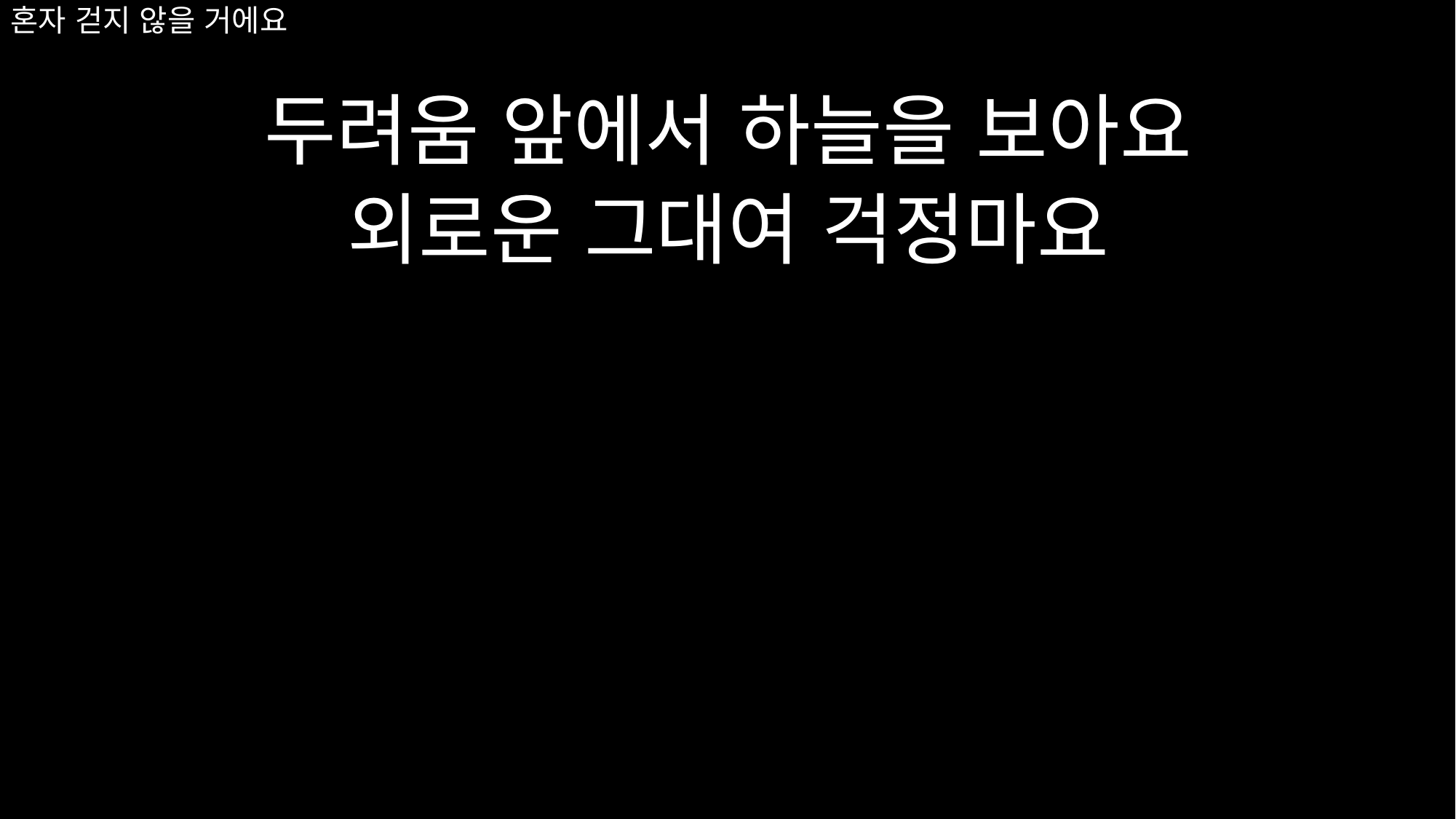

두려움 앞에서 하늘을 보아요
외로운 그대여 걱정마요

# 혼자 걷지 않을 거에요